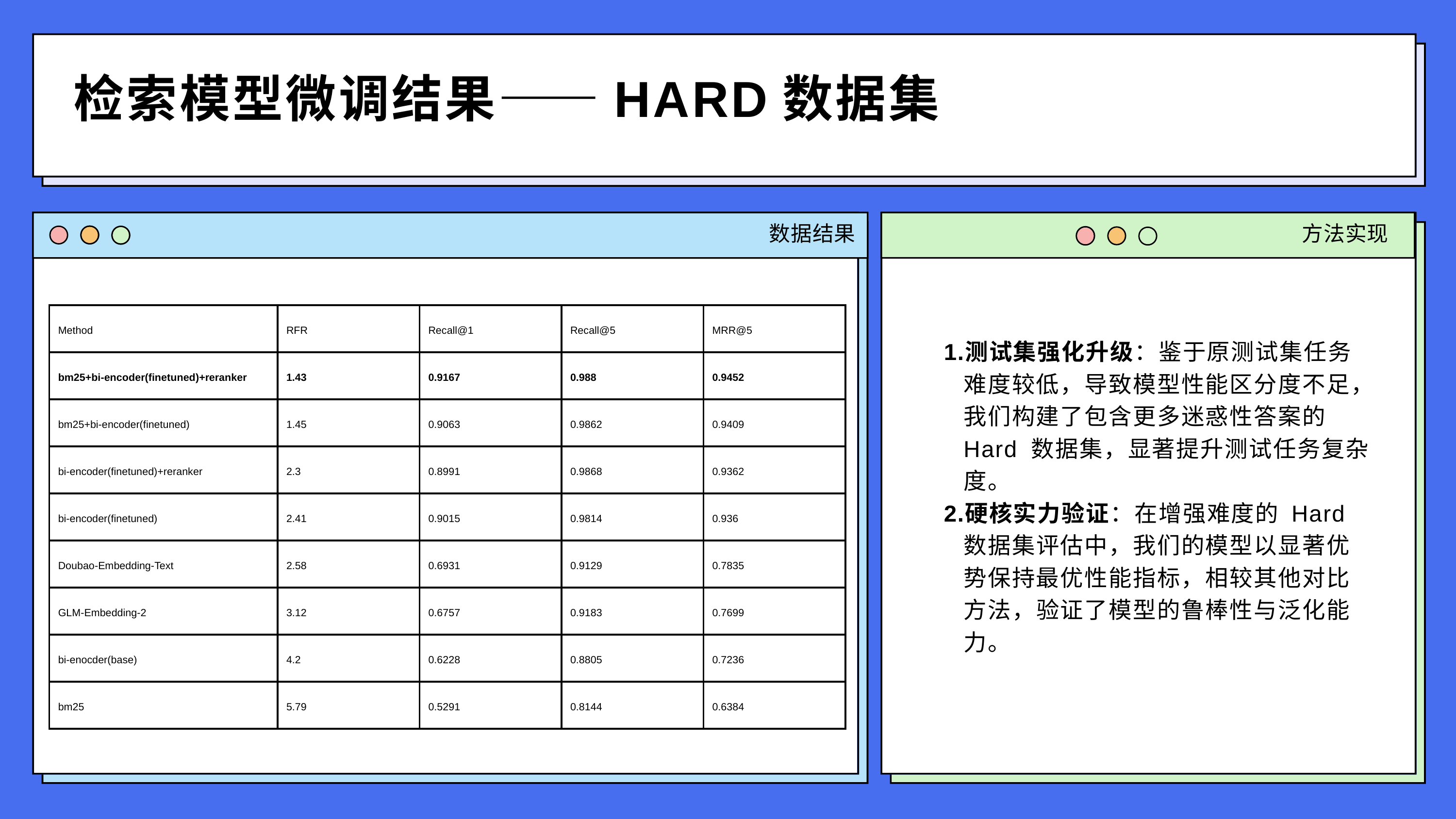

检索模型微调结果——HARD数据集

数据结果

方法实现

| Method | RFR | Recall@1 | Recall@5 | MRR@5 |
| --- | --- | --- | --- | --- |
| bm25+bi-encoder(finetuned)+reranker | 1.43 | 0.9167 | 0.988 | 0.9452 |
| bm25+bi-encoder(finetuned) | 1.45 | 0.9063 | 0.9862 | 0.9409 |
| bi-encoder(finetuned)+reranker | 2.3 | 0.8991 | 0.9868 | 0.9362 |
| bi-encoder(finetuned) | 2.41 | 0.9015 | 0.9814 | 0.936 |
| Doubao-Embedding-Text | 2.58 | 0.6931 | 0.9129 | 0.7835 |
| GLM-Embedding-2 | 3.12 | 0.6757 | 0.9183 | 0.7699 |
| bi-enocder(base) | 4.2 | 0.6228 | 0.8805 | 0.7236 |
| bm25 | 5.79 | 0.5291 | 0.8144 | 0.6384 |
测试集强化升级：鉴于原测试集任务难度较低，导致模型性能区分度不足，我们构建了包含更多迷惑性答案的 Hard 数据集，显著提升测试任务复杂度。​
硬核实力验证：在增强难度的 Hard 数据集评估中，我们的模型以显著优势保持最优性能指标，相较其他对比方法，验证了模型的鲁棒性与泛化能力。